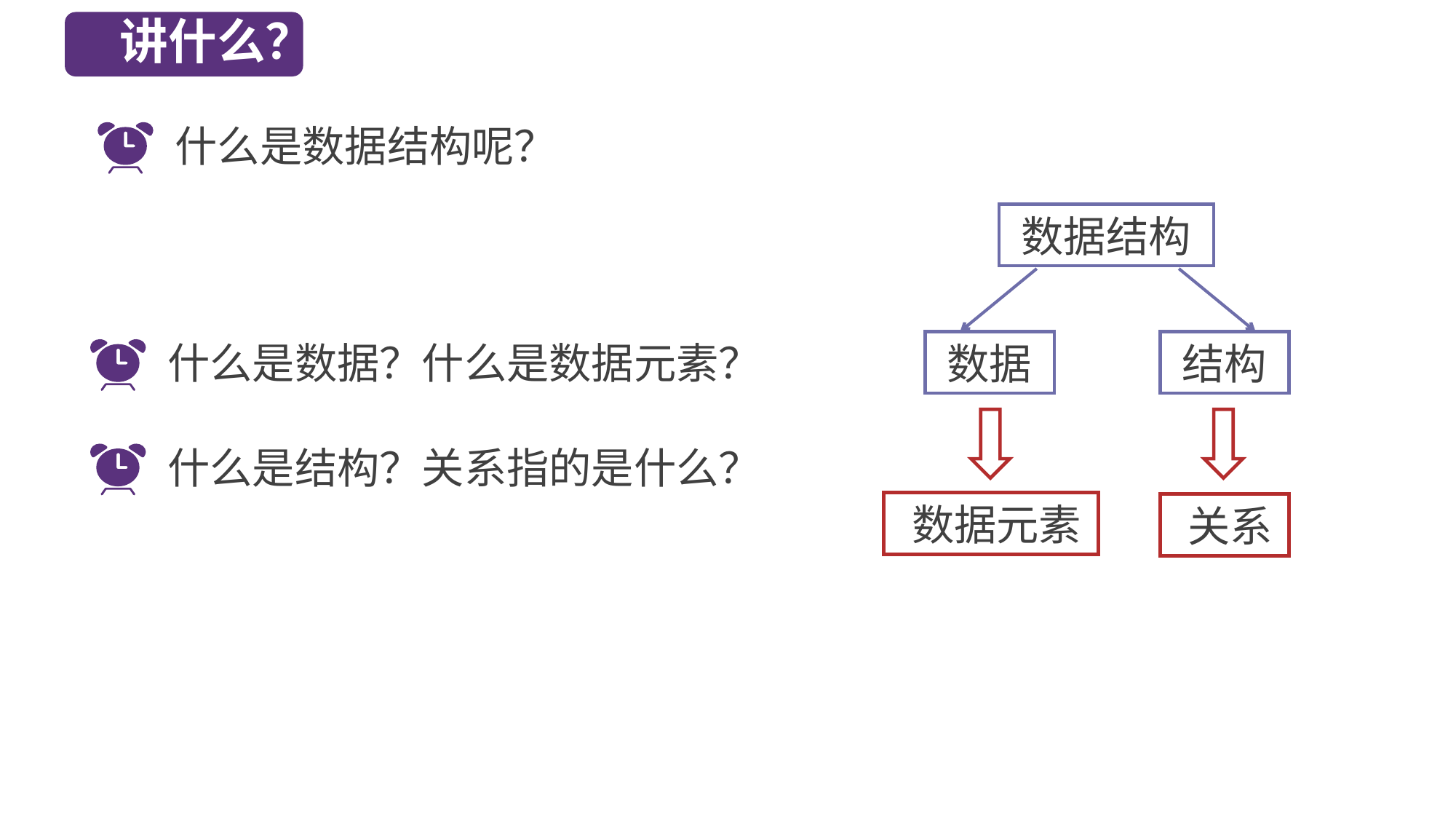

讲什么？

什么是数据结构呢？

数据结构
数据
结构
什么是数据？什么是数据元素？

数据元素

关系
什么是结构？关系指的是什么？